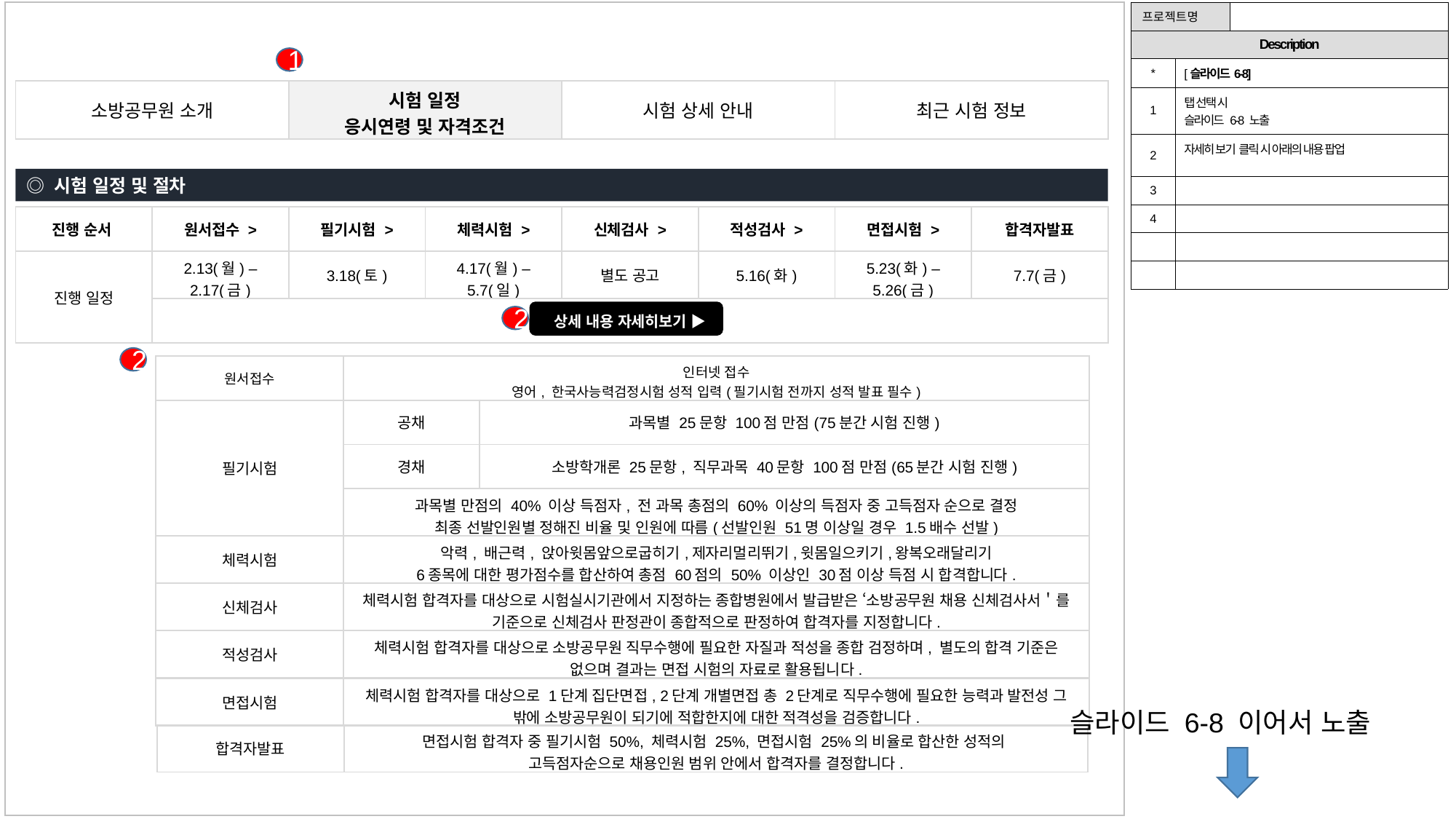

| 프로젝트명 |  |  |
| --- | --- | --- |
| Description |  |  |
| \* | [슬라이드6-8] |  |
| 1 | 탭 선택 시 슬라이드 6-8 노출 |  |
| 2 | 자세히 보기 클릭 시 아래의 내용 팝업 |  |
| 3 |  |  |
| 4 |  |  |
|  |  |  |
|  |  |  |
1
| 소방공무원 소개 | 시험 일정 응시연령 및 자격조건 | 시험 상세 안내 | 최근 시험 정보 |
| --- | --- | --- | --- |
◎ 시험 일정 및 절차
| 진행 순서 | 원서접수 > | 필기시험 > | 체력시험 > | 신체검사 > | 적성검사 > | 면접시험 > | 합격자발표 |
| --- | --- | --- | --- | --- | --- | --- | --- |
| 진행 일정 | 2.13(월) – 2.17(금) | 3.18(토) | 4.17(월) – 5.7(일) | 별도 공고 | 5.16(화) | 5.23(화) – 5.26(금) | 7.7(금) |
|  | 상세 내용 자세히보기 ▶ |  |  |  |  |  |  |

2
2
| 원서접수 | 인터넷 접수 영어, 한국사능력검정시험 성적 입력(필기시험 전까지 성적 발표 필수) |
| --- | --- |
| 필기시험 | 공채 | 과목별 25문항 100점 만점(75분간 시험 진행) |
| --- | --- | --- |
|  | 경채 | 소방학개론 25문항, 직무과목 40문항 100점 만점(65분간 시험 진행) |
|  | 과목별 만점의 40% 이상 득점자, 전 과목 총점의 60% 이상의 득점자 중 고득점자 순으로 결정 최종 선발인원별 정해진 비율 및 인원에 따름(선발인원 51명 이상일 경우 1.5배수 선발) |  |
| 체력시험 | 악력, 배근력, 앉아윗몸앞으로굽히기,제자리멀리뛰기,윗몸일으키기,왕복오래달리기 6종목에 대한 평가점수를 합산하여 총점 60점의 50% 이상인 30점 이상 득점 시 합격합니다. |
| --- | --- |
| 신체검사 | 체력시험 합격자를 대상으로 시험실시기관에서 지정하는 종합병원에서 발급받은 ‘소방공무원 채용 신체검사서＇를 기준으로 신체검사 판정관이 종합적으로 판정하여 합격자를 지정합니다. |
| --- | --- |
| 적성검사 | 체력시험 합격자를 대상으로 소방공무원 직무수행에 필요한 자질과 적성을 종합 검정하며, 별도의 합격 기준은 없으며 결과는 면접 시험의 자료로 활용됩니다. |
| --- | --- |
| 면접시험 | 체력시험 합격자를 대상으로 1단계 집단면접, 2단계 개별면접 총 2단계로 직무수행에 필요한 능력과 발전성 그 밖에 소방공무원이 되기에 적합한지에 대한 적격성을 검증합니다. |
| --- | --- |
슬라이드 6-8 이어서 노출
| 합격자발표 | 면접시험 합격자 중 필기시험 50%, 체력시험 25%, 면접시험 25%의 비율로 합산한 성적의 고득점자순으로 채용인원 범위 안에서 합격자를 결정합니다. |
| --- | --- |